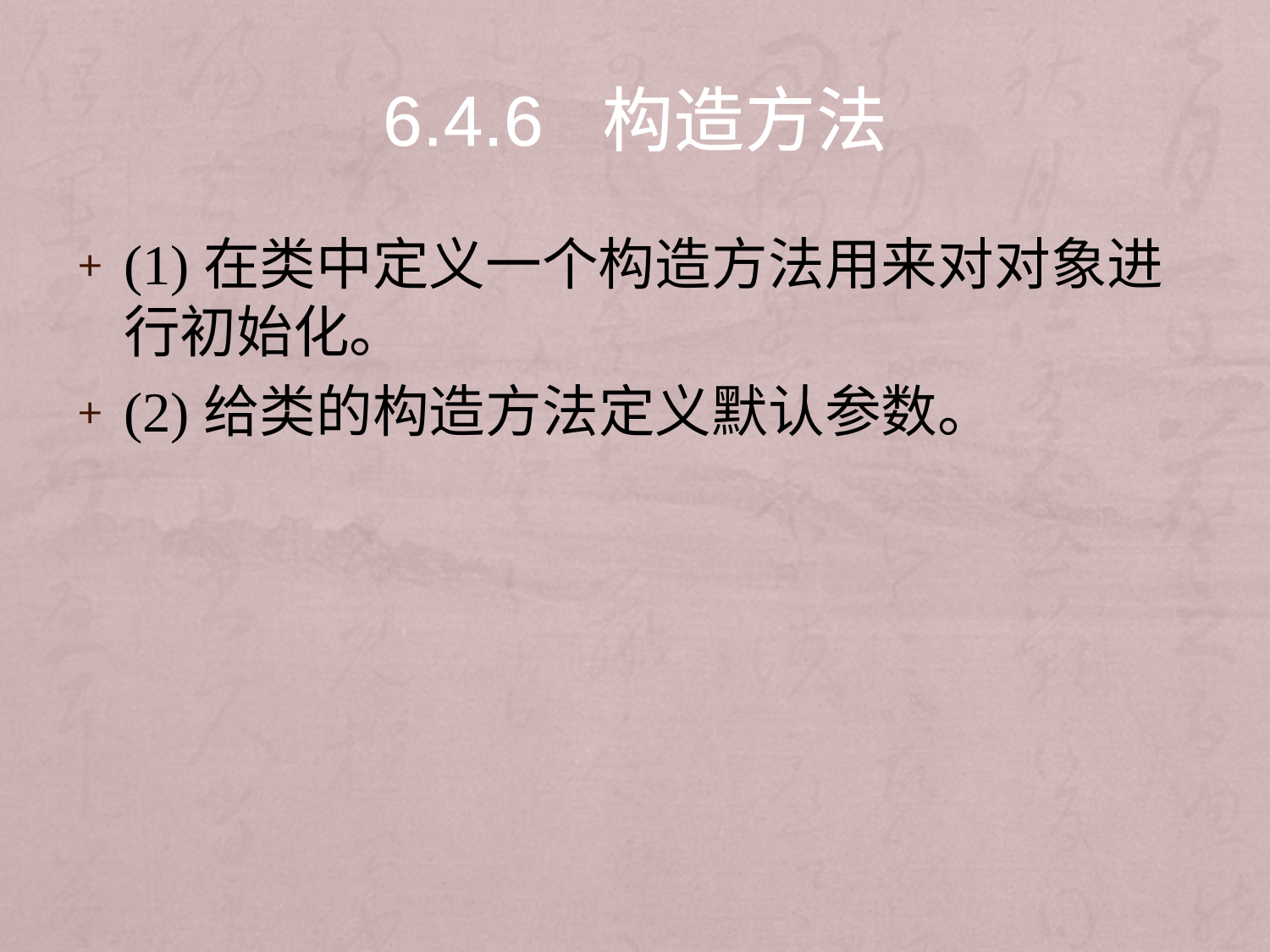

# 6.4.6  构造方法
(1)在类中定义一个构造方法用来对对象进行初始化。
(2)给类的构造方法定义默认参数。